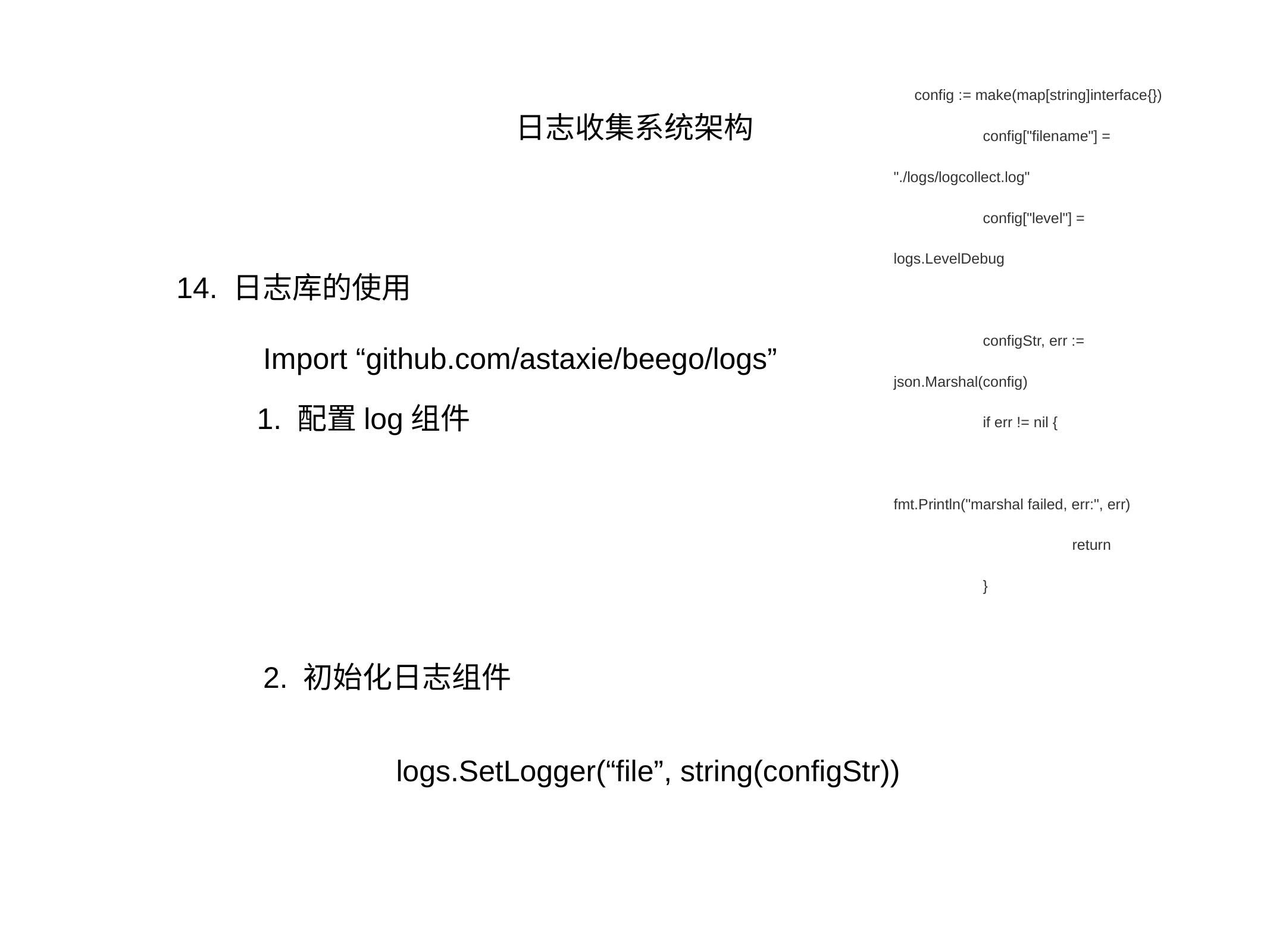

config := make(map[string]interface{})
	config["filename"] = "./logs/logcollect.log"
	config["level"] = logs.LevelDebug

	configStr, err := json.Marshal(config)
	if err != nil {
		fmt.Println("marshal failed, err:", err)
		return
	}
日志收集系统架构
14. 日志库的使用
Import “github.com/astaxie/beego/logs”
1. 配置log组件
2. 初始化日志组件
logs.SetLogger(“file”, string(configStr))